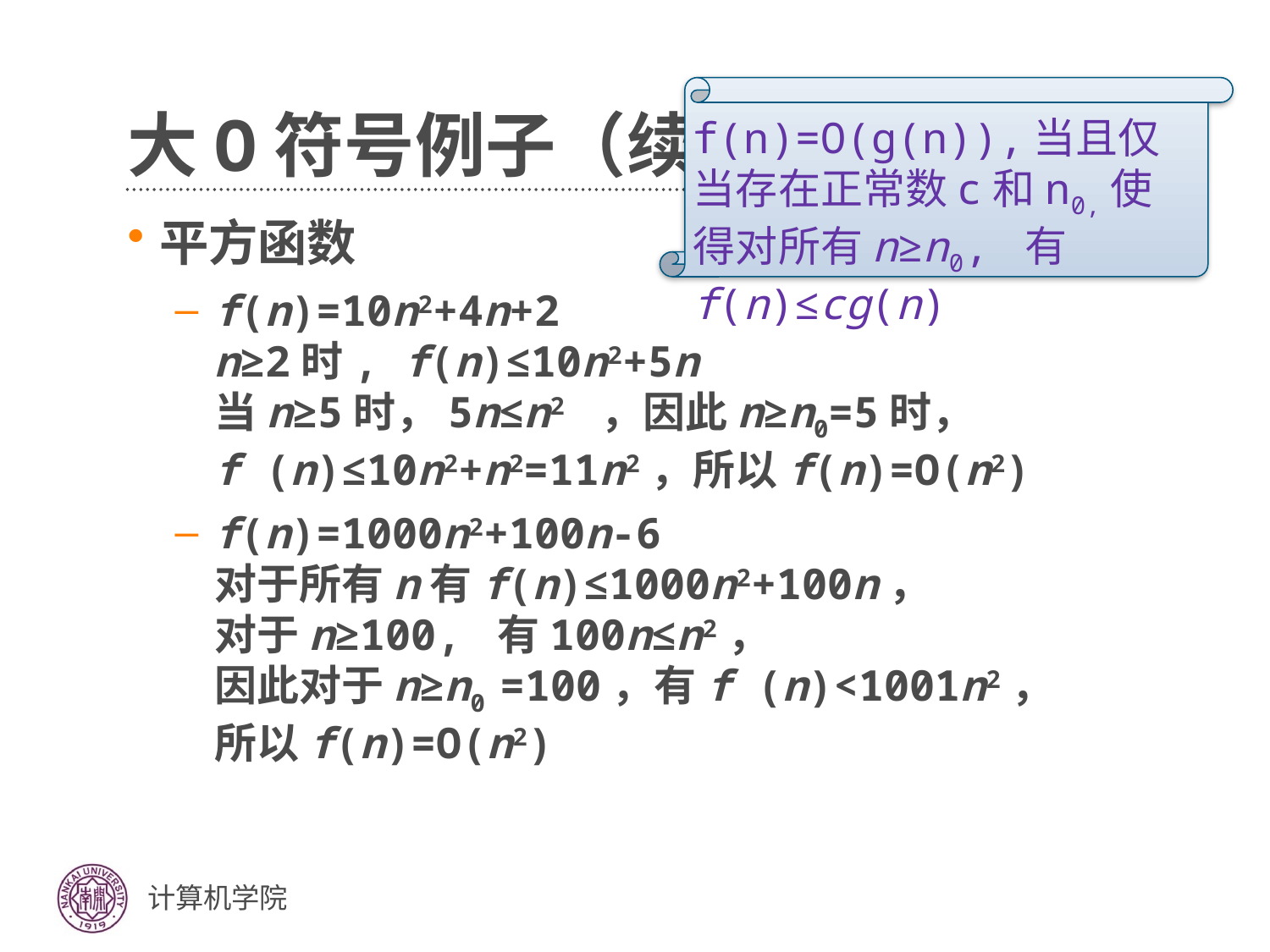

# 大O符号例子（续）

f(n)=O(g(n)),当且仅当存在正常数c和n0,使得对所有n≥n0, 有f(n)≤cg(n)
平方函数
f(n)=10n2+4n+2
n≥2时, f(n)≤10n2+5n
当n≥5时，5n≤n2 ，因此n≥n0=5时，
f (n)≤10n2+n2=11n2，所以f(n)=O(n2)
f(n)=1000n2+100n-6
对于所有n有f(n)≤1000n2+100n，
对于n≥100, 有100n≤n2，
因此对于n≥n0 =100，有f (n)<1001n2，
所以f(n)=O(n2)